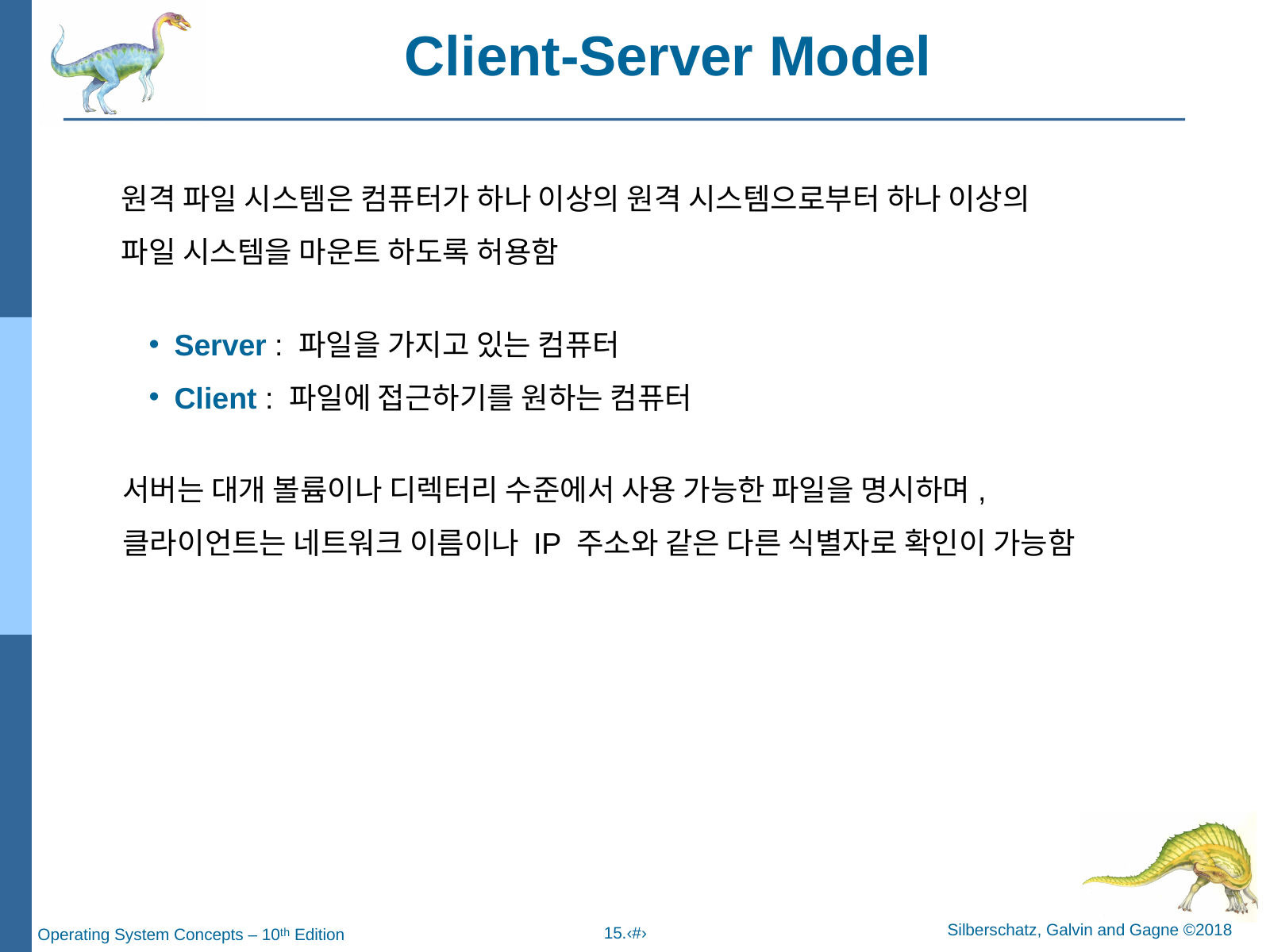

Client-Server Model

원격 파일 시스템은 컴퓨터가 하나 이상의 원격 시스템으로부터 하나 이상의
파일 시스템을 마운트 하도록 허용함
Server : 파일을 가지고 있는 컴퓨터
Client : 파일에 접근하기를 원하는 컴퓨터

서버는 대개 볼륨이나 디렉터리 수준에서 사용 가능한 파일을 명시하며,
클라이언트는 네트워크 이름이나 IP 주소와 같은 다른 식별자로 확인이 가능함

Silberschatz, Galvin and Gagne ©2018
15.‹#›
Operating System Concepts – 10ᵗʰ Edition